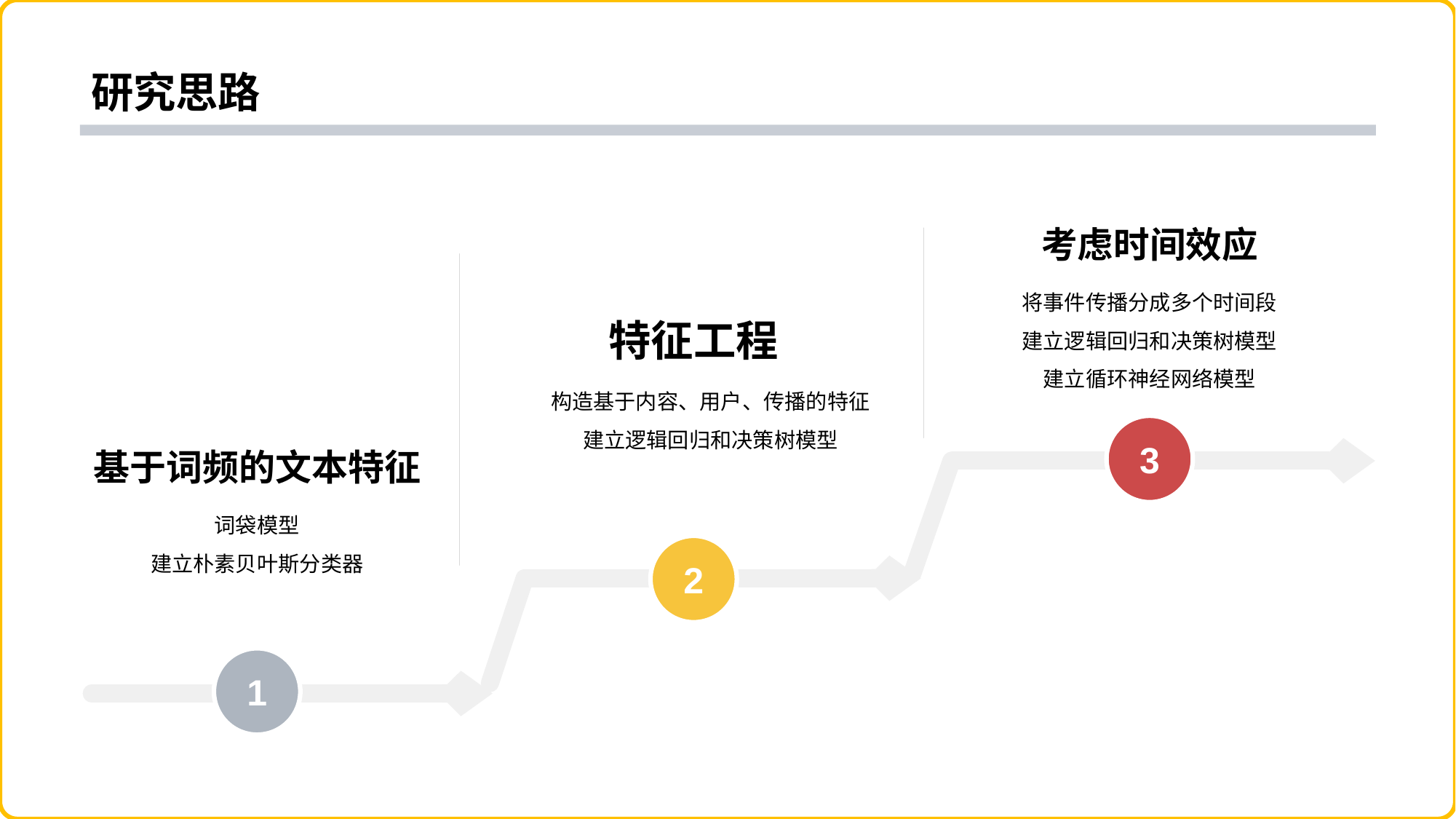

# 研究思路
考虑时间效应
将事件传播分成多个时间段
建立逻辑回归和决策树模型
建立循环神经网络模型
特征工程
构造基于内容、用户、传播的特征
建立逻辑回归和决策树模型
3
基于词频的文本特征
词袋模型
建立朴素贝叶斯分类器
2
1